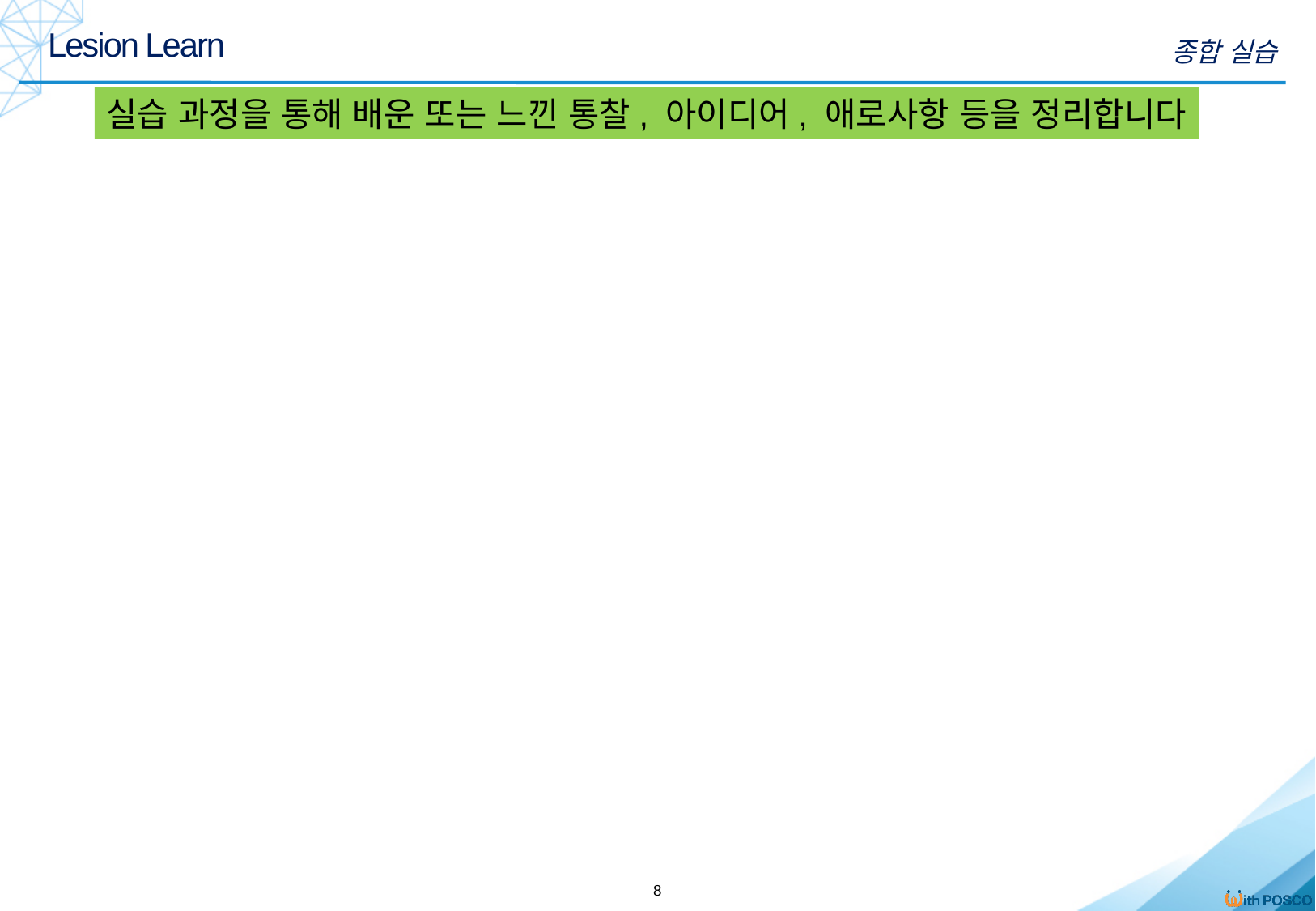

Lesion Learn
종합 실습
실습 과정을 통해 배운 또는 느낀 통찰, 아이디어, 애로사항 등을 정리합니다